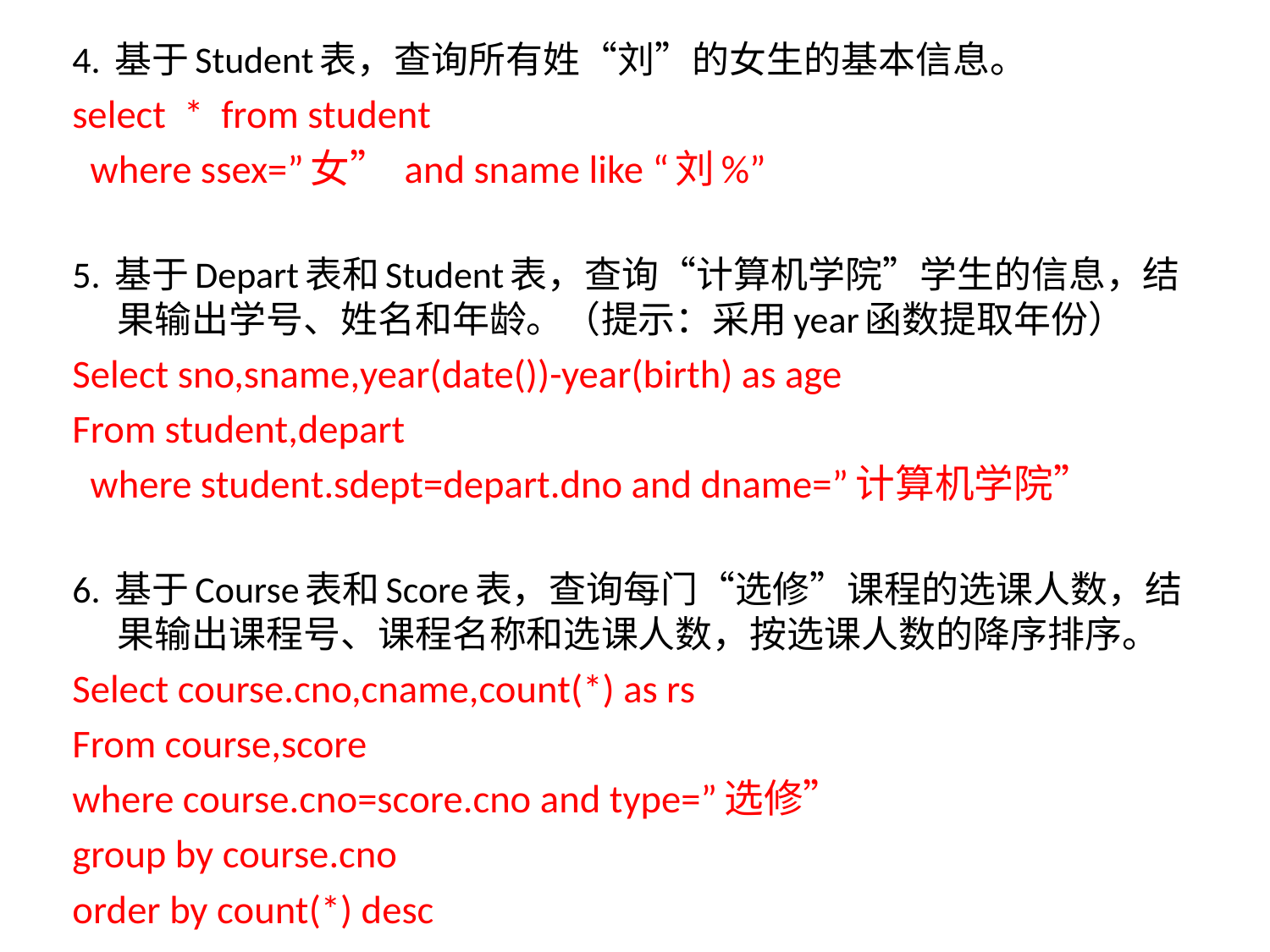

4. 基于Student表，查询所有姓“刘”的女生的基本信息。
select  *  from student
  where ssex=”女” and sname like “刘%”

5. 基于Depart表和Student表，查询“计算机学院”学生的信息，结果输出学号、姓名和年龄。（提示：采用year函数提取年份）
Select sno,sname,year(date())-year(birth) as age
From student,depart
  where student.sdept=depart.dno and dname=”计算机学院”

6. 基于Course表和Score表，查询每门“选修”课程的选课人数，结果输出课程号、课程名称和选课人数，按选课人数的降序排序。
Select course.cno,cname,count(*) as rs
From course,score
where course.cno=score.cno and type=”选修”
group by course.cno
order by count(*) desc